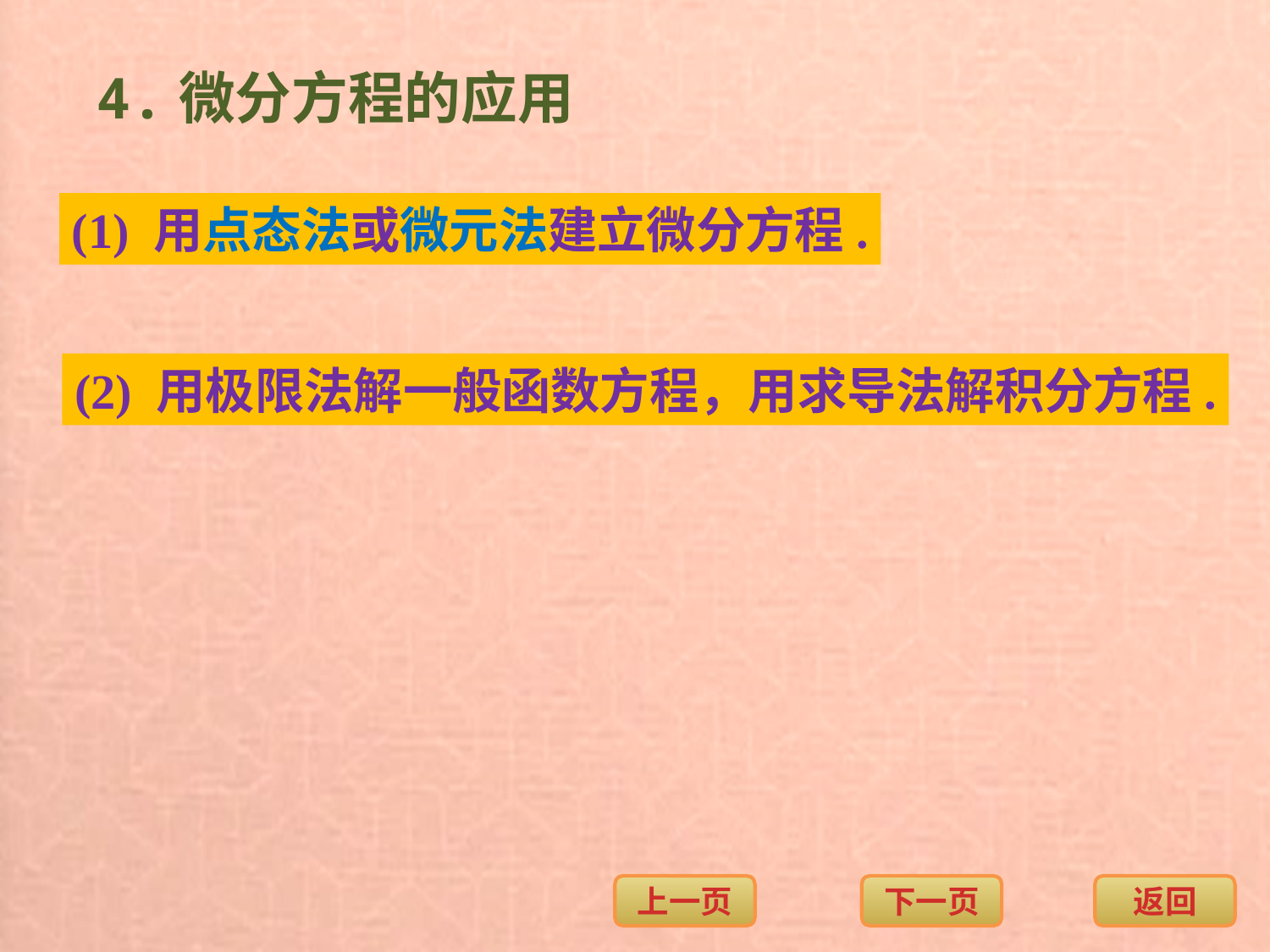

4.微分方程的应用
(1) 用点态法或微元法建立微分方程.
(2) 用极限法解一般函数方程，用求导法解积分方程.